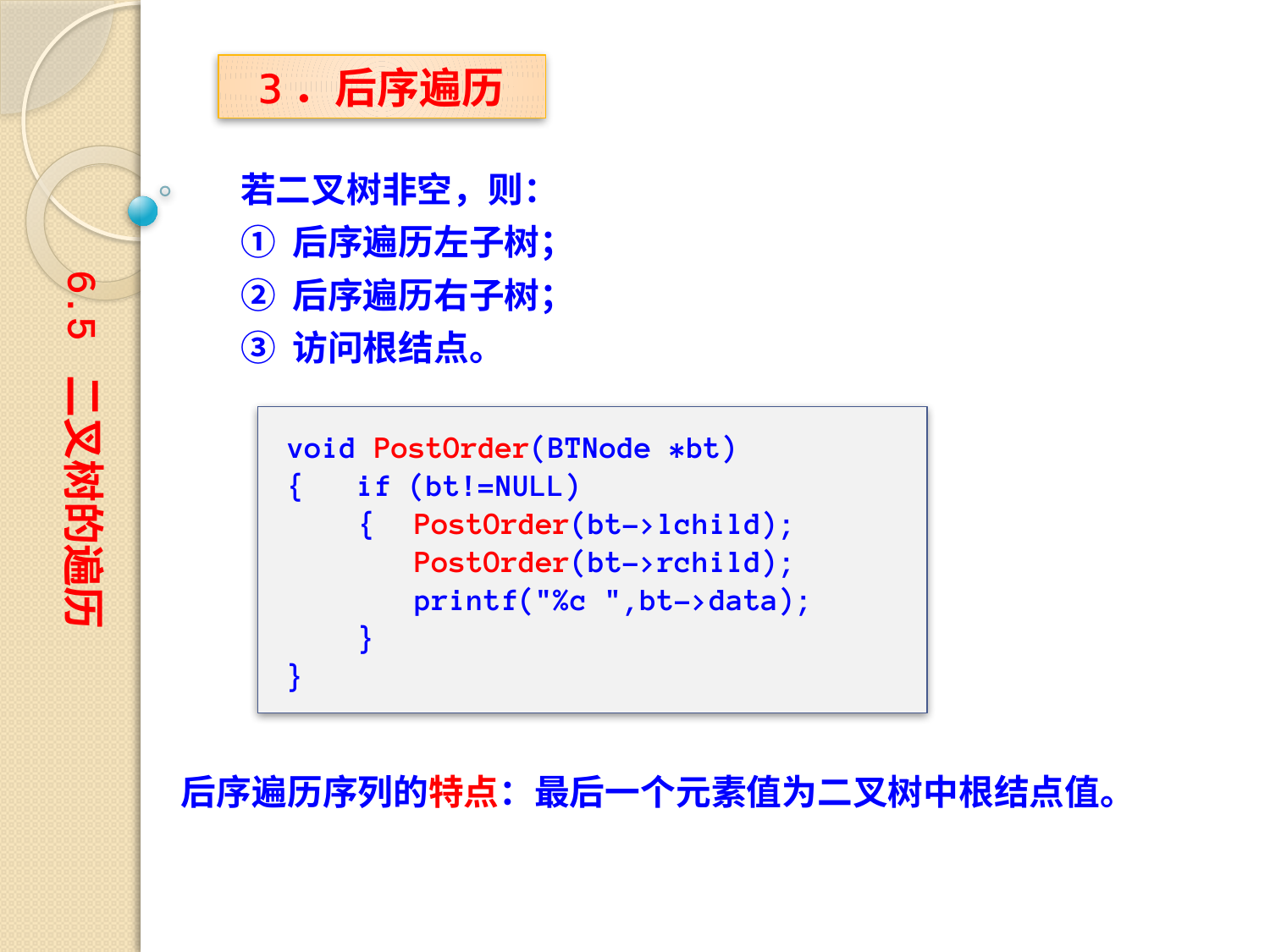

3．后序遍历
若二叉树非空，则：
① 后序遍历左子树；
② 后序遍历右子树；
③ 访问根结点。
6.5 二叉树的遍历
void PostOrder(BTNode *bt)
{   if (bt!=NULL)
　　{	PostOrder(bt->lchild);
	PostOrder(bt->rchild);
	printf("%c ",bt->data);
　　}
}
后序遍历序列的特点：最后一个元素值为二叉树中根结点值。